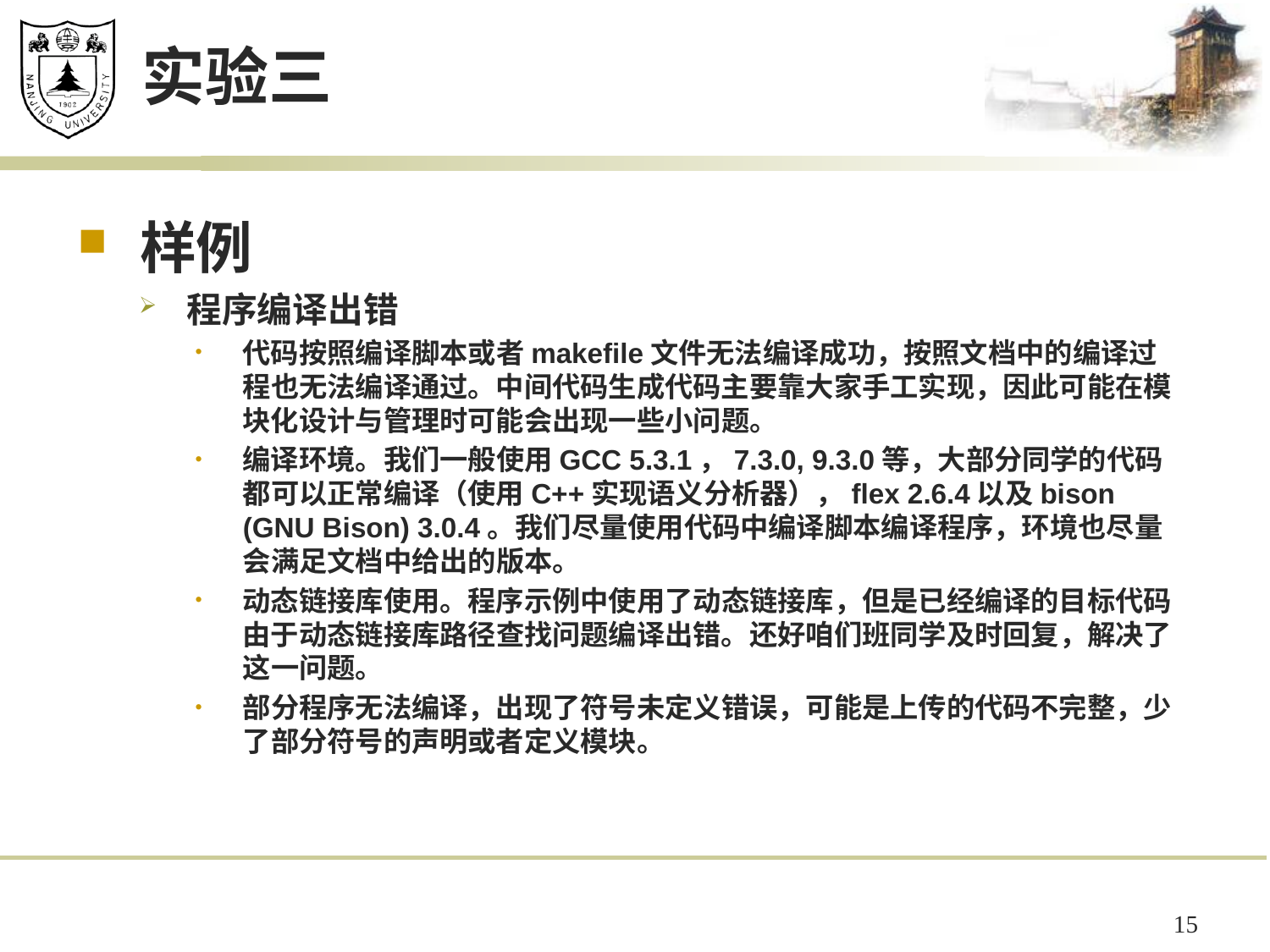

# 实验三
样例
程序编译出错
代码按照编译脚本或者makefile文件无法编译成功，按照文档中的编译过程也无法编译通过。中间代码生成代码主要靠大家手工实现，因此可能在模块化设计与管理时可能会出现一些小问题。
编译环境。我们一般使用GCC 5.3.1，7.3.0, 9.3.0等，大部分同学的代码都可以正常编译（使用C++实现语义分析器），flex 2.6.4以及bison (GNU Bison) 3.0.4。我们尽量使用代码中编译脚本编译程序，环境也尽量会满足文档中给出的版本。
动态链接库使用。程序示例中使用了动态链接库，但是已经编译的目标代码由于动态链接库路径查找问题编译出错。还好咱们班同学及时回复，解决了这一问题。
部分程序无法编译，出现了符号未定义错误，可能是上传的代码不完整，少了部分符号的声明或者定义模块。